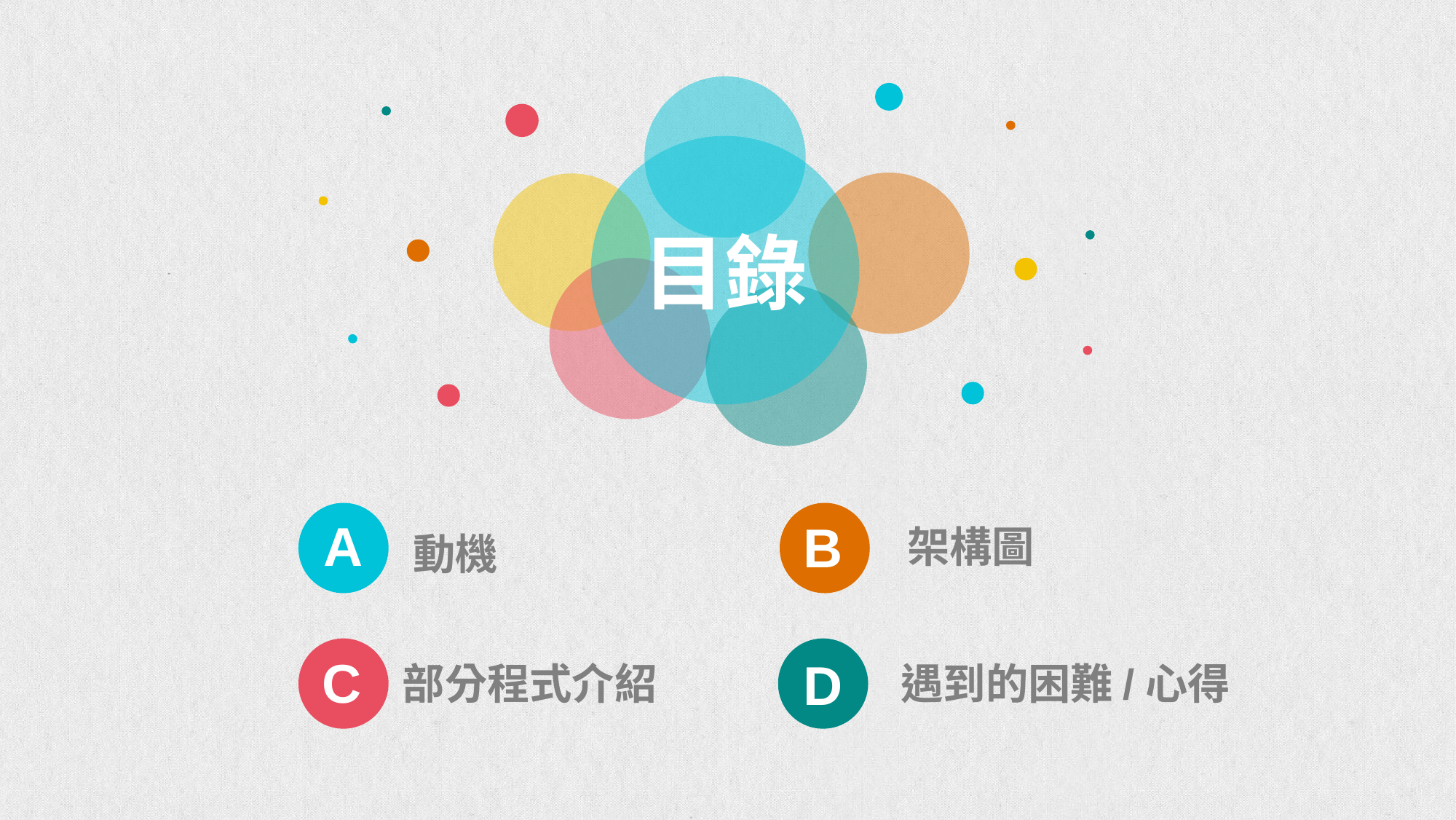

目錄

A

B
架構圖

動機

C

D
部分程式介紹

遇到的困難/心得